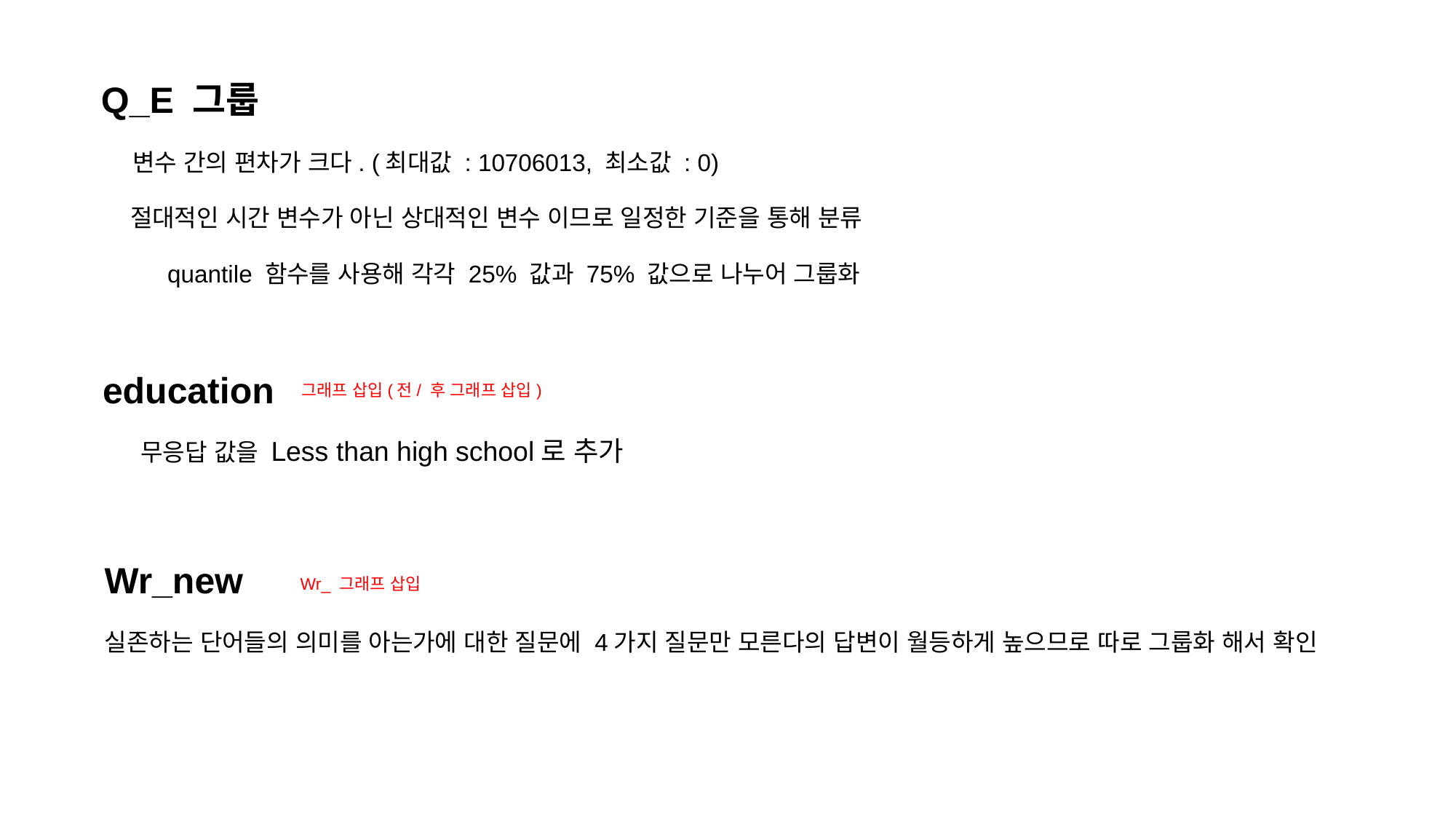

Q_E 그룹
변수 간의 편차가 크다. (최대값 : 10706013, 최소값 : 0)
절대적인 시간 변수가 아닌 상대적인 변수 이므로 일정한 기준을 통해 분류
quantile 함수를 사용해 각각 25% 값과 75% 값으로 나누어 그룹화
education
그래프 삽입(전/ 후 그래프 삽입)
무응답 값을 Less than high school로 추가
Wr_new
Wr_ 그래프 삽입
실존하는 단어들의 의미를 아는가에 대한 질문에 4가지 질문만 모른다의 답변이 월등하게 높으므로 따로 그룹화 해서 확인